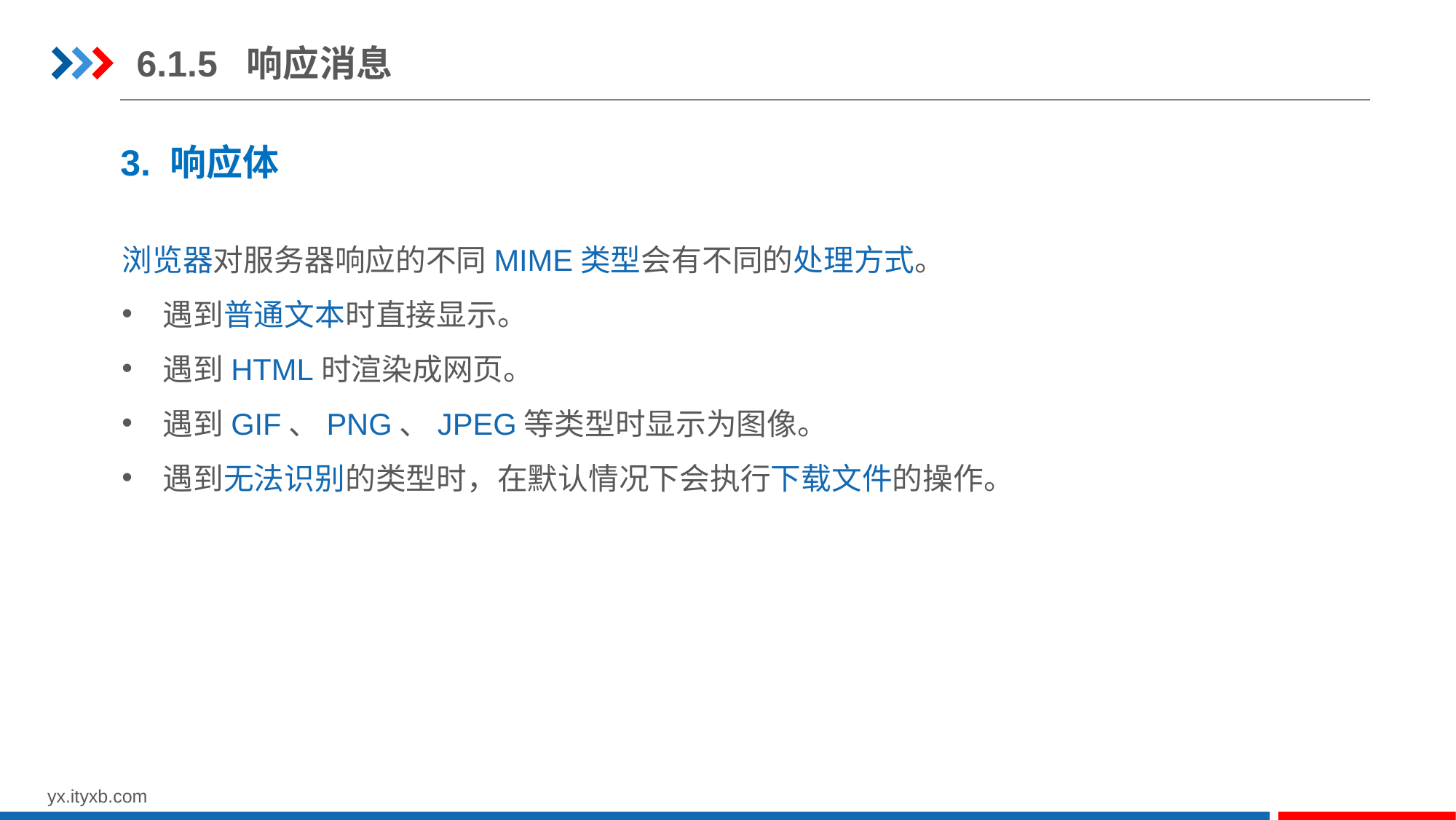

6.1.5  响应消息
3. 响应体
浏览器对服务器响应的不同MIME类型会有不同的处理方式。
遇到普通文本时直接显示。
遇到HTML时渲染成网页。
遇到GIF、PNG、JPEG等类型时显示为图像。
遇到无法识别的类型时，在默认情况下会执行下载文件的操作。